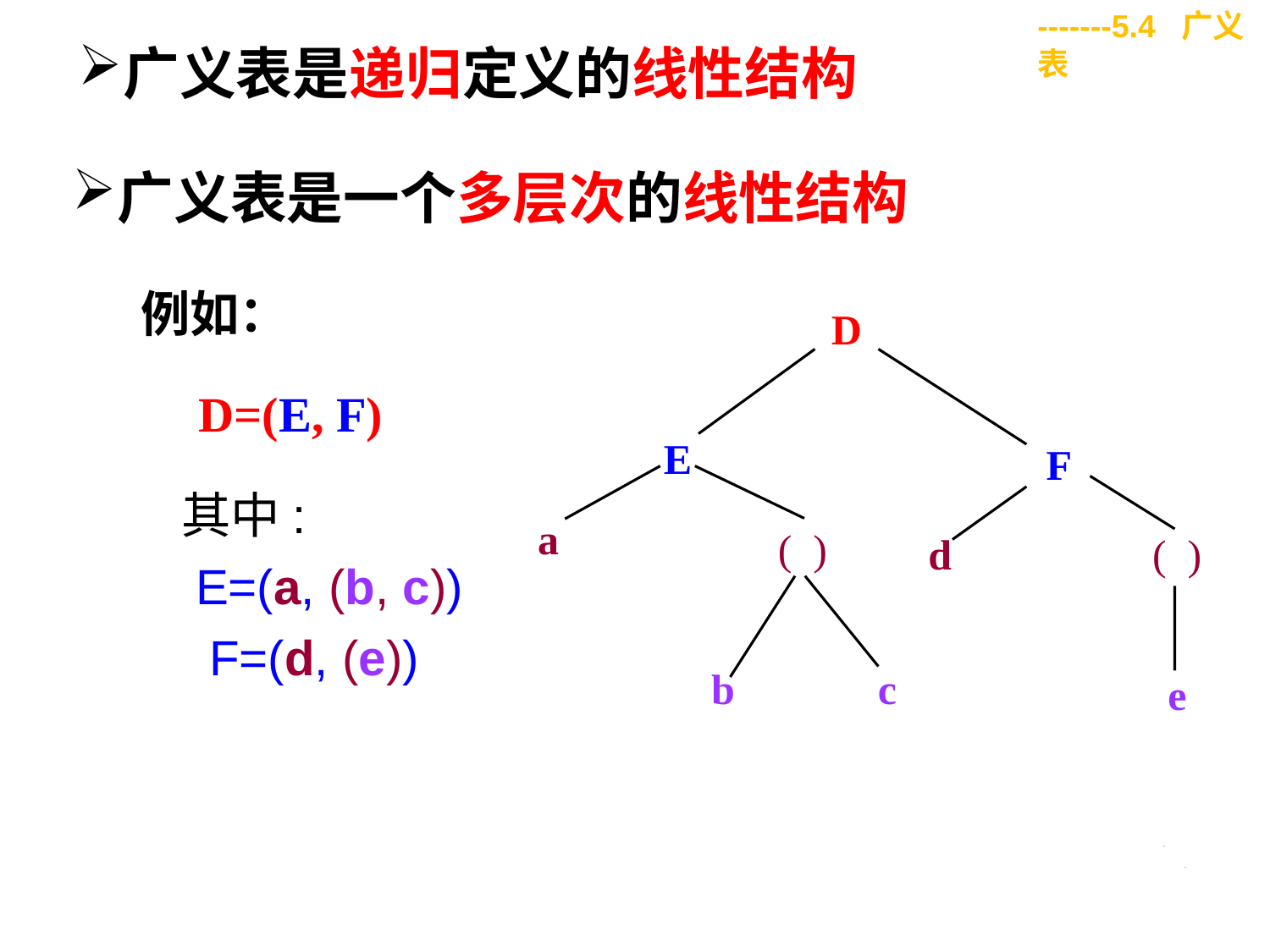

-------5.4  广义表
广义表是递归定义的线性结构
广义表是一个多层次的线性结构
例如：
D

D=(E, F)
E
F
其中:
 E=(a, (b, c))
  F=(d, (e))

a
(  )
d
(  )

b
c
e